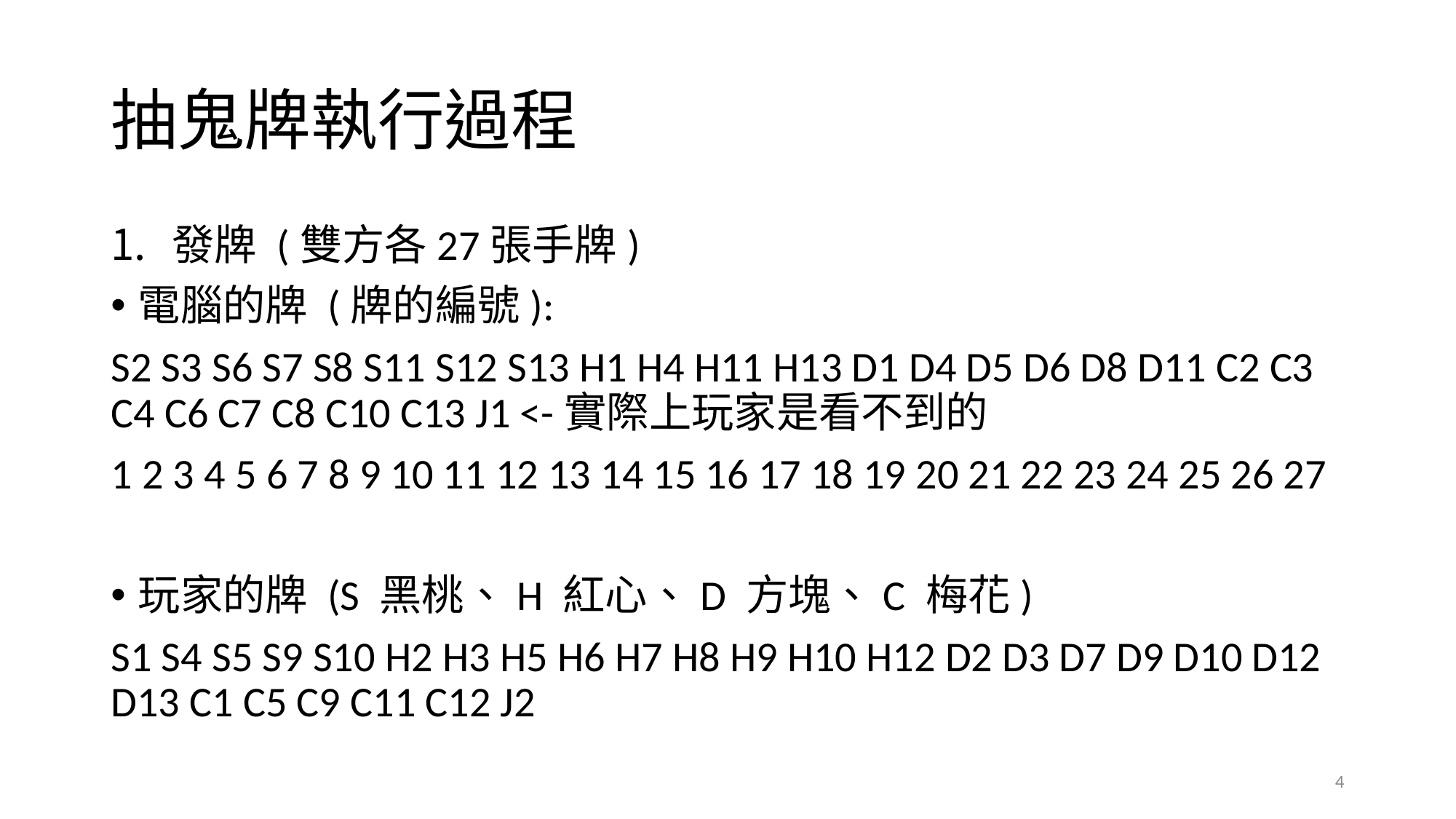

# 抽鬼牌執行過程
發牌 (雙方各27張手牌)
電腦的牌 (牌的編號):
S2 S3 S6 S7 S8 S11 S12 S13 H1 H4 H11 H13 D1 D4 D5 D6 D8 D11 C2 C3 C4 C6 C7 C8 C10 C13 J1 <-實際上玩家是看不到的
1 2 3 4 5 6 7 8 9 10 11 12 13 14 15 16 17 18 19 20 21 22 23 24 25 26 27

玩家的牌 (S 黑桃、H 紅心、D 方塊、C 梅花)
S1 S4 S5 S9 S10 H2 H3 H5 H6 H7 H8 H9 H10 H12 D2 D3 D7 D9 D10 D12 D13 C1 C5 C9 C11 C12 J2
4